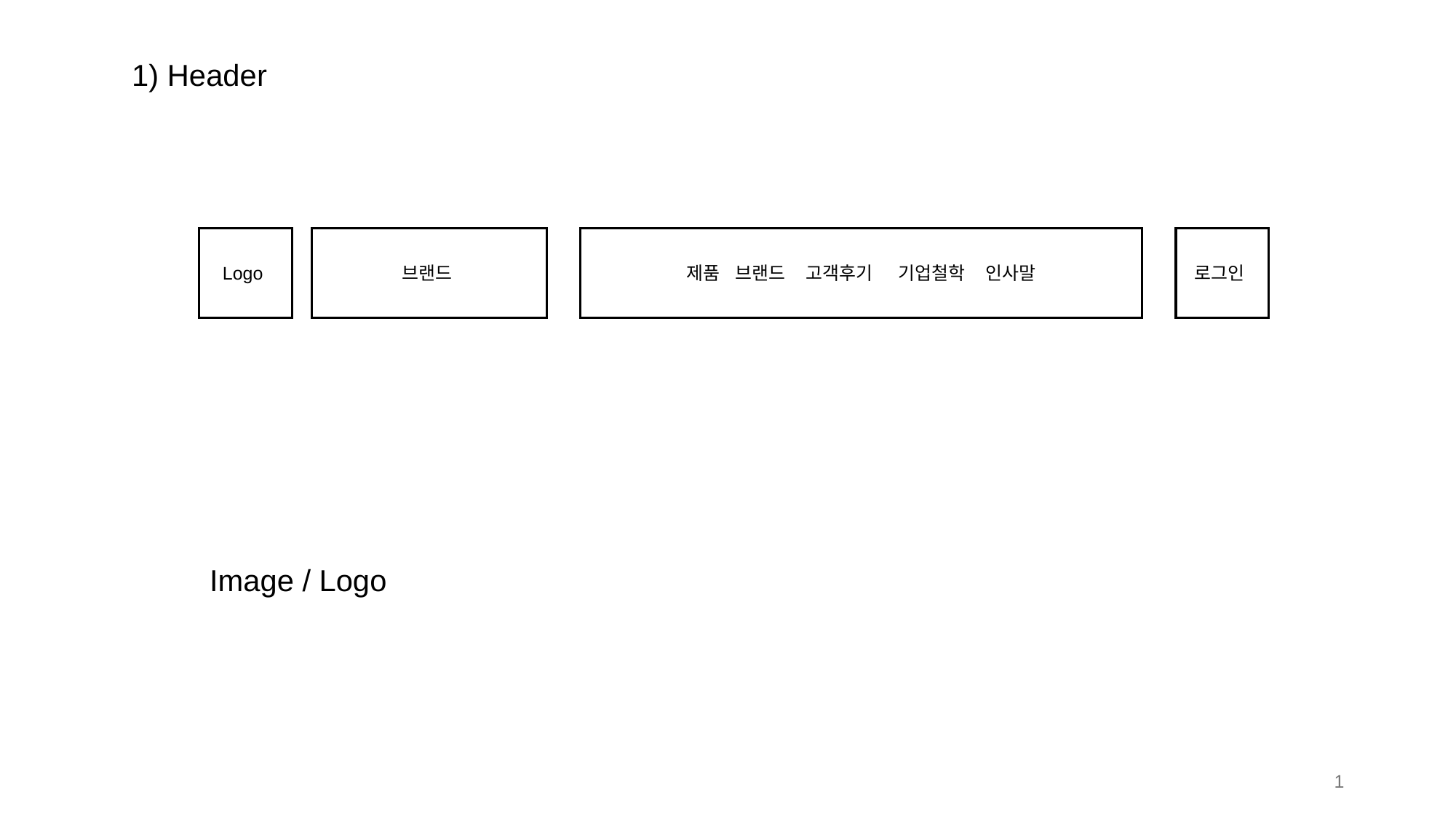

1) Header
Logo
브랜드
제품   브랜드    고객후기     기업철학    인사말
로그인
Image / Logo
1